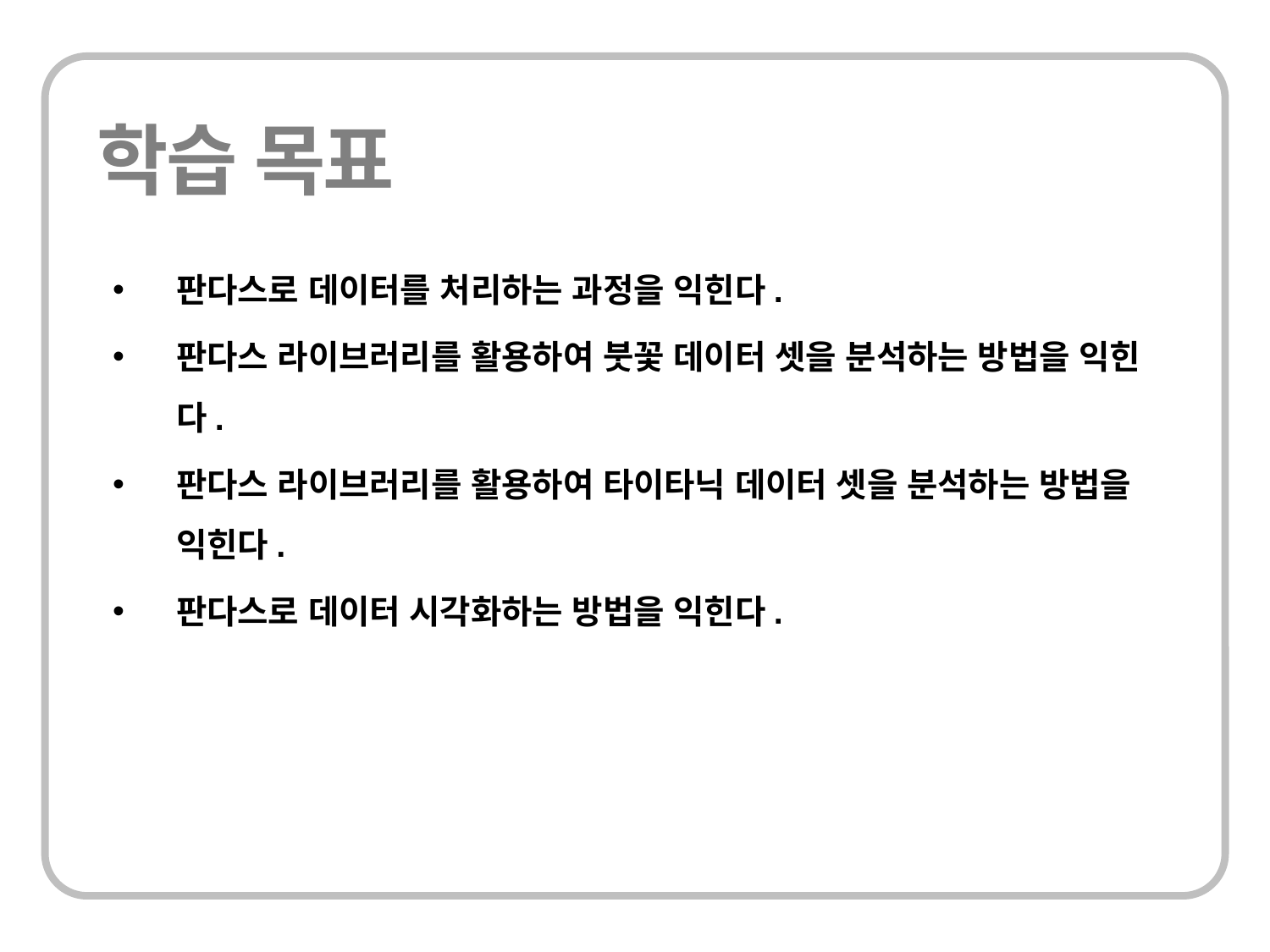

판다스로 데이터를 처리하는 과정을 익힌다.
판다스 라이브러리를 활용하여 붓꽃 데이터 셋을 분석하는 방법을 익힌다.
판다스 라이브러리를 활용하여 타이타닉 데이터 셋을 분석하는 방법을 익힌다.
판다스로 데이터 시각화하는 방법을 익힌다.